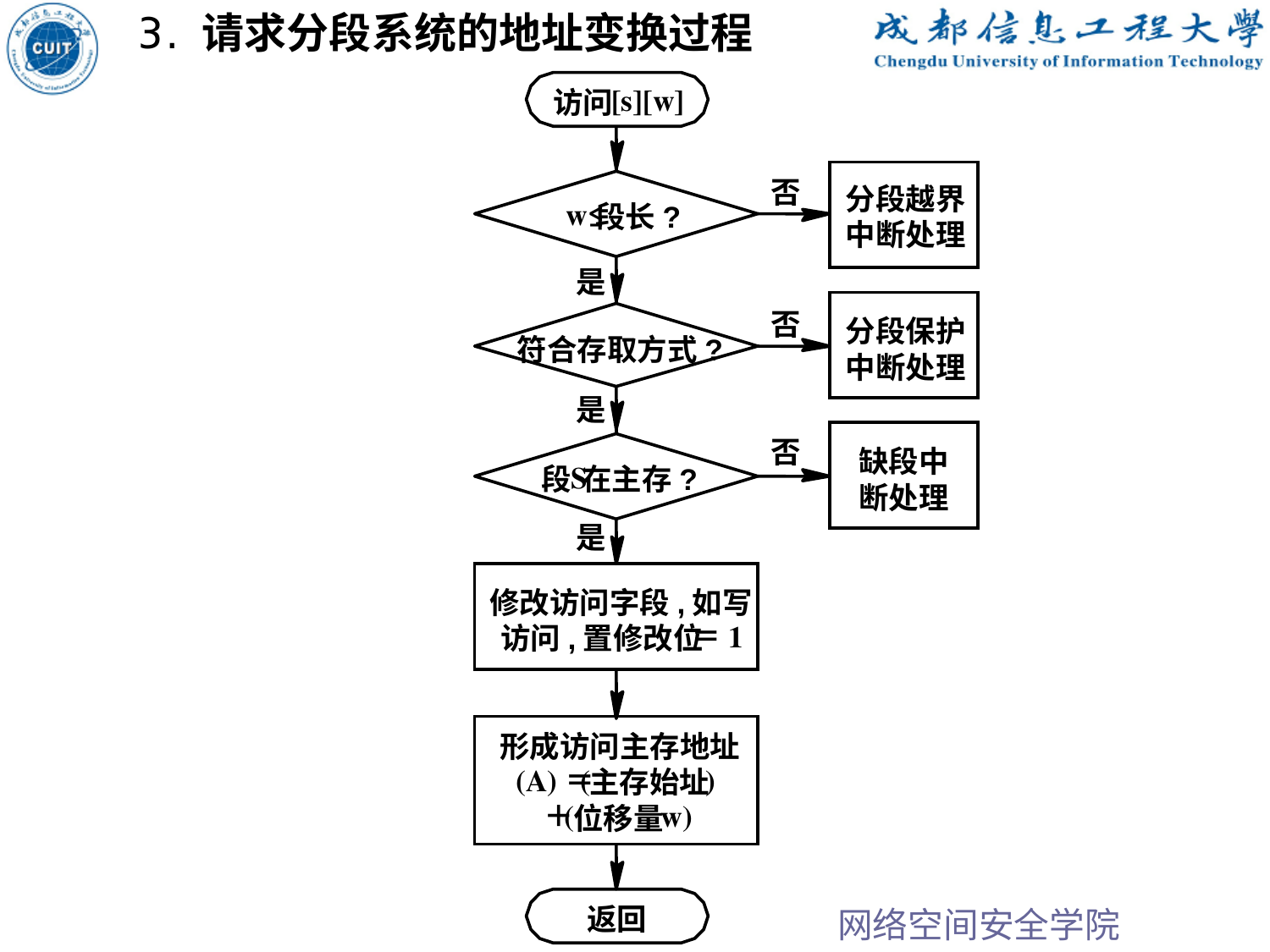

3. 请求分段系统的地址变换过程

[s][w]
访问

否
分段越界
w≤
段长?

中断处理

是

否
分段保护
符合存取方式?

中断处理

是

否
缺段中
S
段
在主存?

断处理
是

修改访问字段,如写
＝1
访问,置修改位

形成访问主存地址
(A)＝
(
)
主存始址
＋
(
w)
位移量

返回